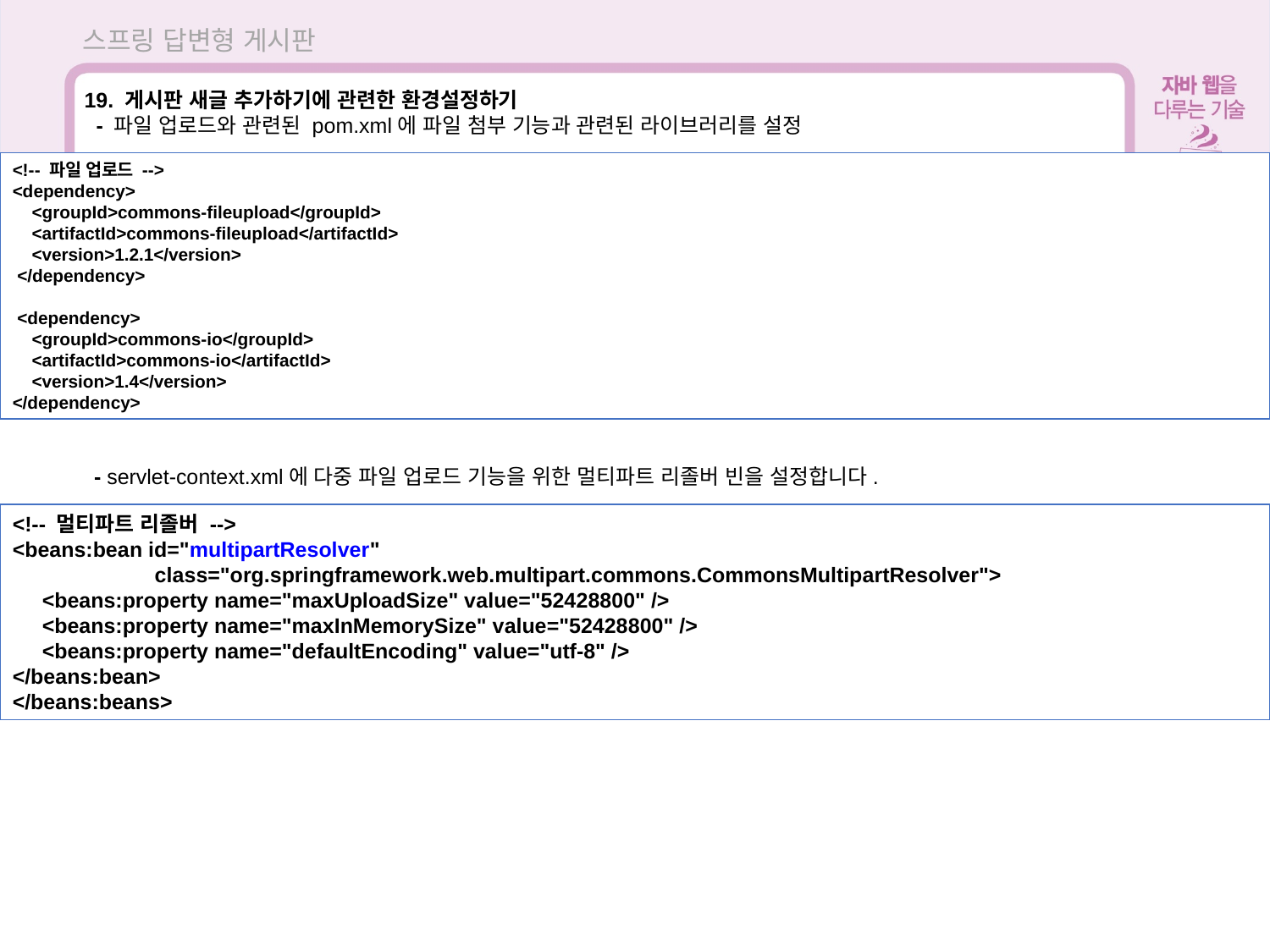

스프링 답변형 게시판
19. 게시판 새글 추가하기에 관련한 환경설정하기
  - 파일 업로드와 관련된 pom.xml에 파일 첨부 기능과 관련된 라이브러리를 설정
<!-- 파일 업로드 -->
<dependency>
    <groupId>commons-fileupload</groupId>
    <artifactId>commons-fileupload</artifactId>
    <version>1.2.1</version>
 </dependency>

 <dependency>
    <groupId>commons-io</groupId>
    <artifactId>commons-io</artifactId>
    <version>1.4</version>
</dependency>
- servlet-context.xml에 다중 파일 업로드 기능을 위한 멀티파트 리졸버 빈을 설정합니다.
<!-- 멀티파트 리졸버 -->
<beans:bean id="multipartResolver"
                        class="org.springframework.web.multipart.commons.CommonsMultipartResolver">
     <beans:property name="maxUploadSize" value="52428800" />
     <beans:property name="maxInMemorySize" value="52428800" />
     <beans:property name="defaultEncoding" value="utf-8" />
</beans:bean>
</beans:beans>